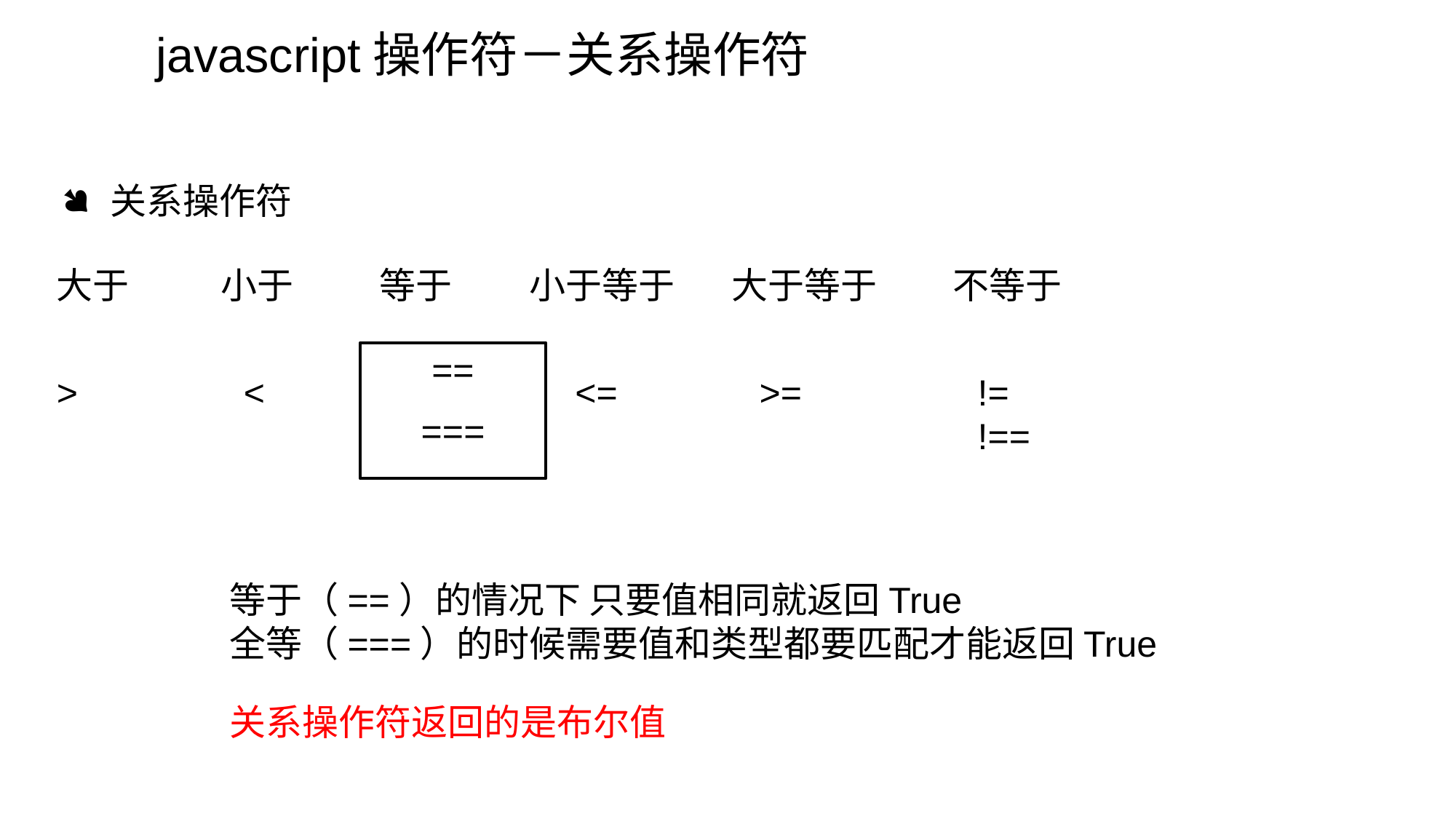

javascript操作符－关系操作符
 关系操作符
大于
小于
等于
小于等于
大于等于
不等于
==

>
<
<=
>=
!=
!==
===
等于（==）的情况下 只要值相同就返回True
全等（===）的时候需要值和类型都要匹配才能返回True
关系操作符返回的是布尔值